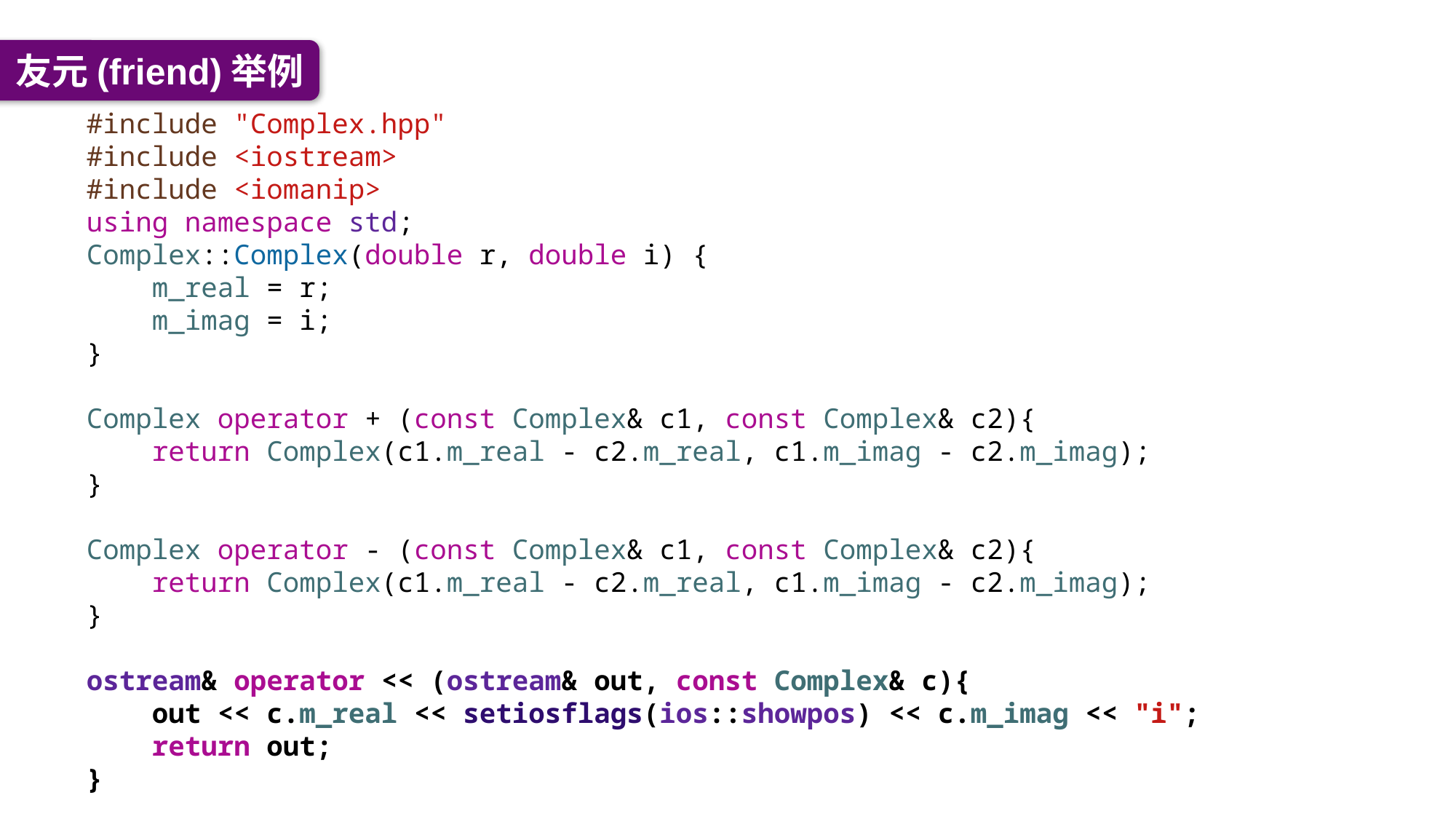

友元(friend)举例
#include "Complex.hpp"
#include <iostream>
#include <iomanip>
using namespace std;
Complex::Complex(double r, double i) {
    m_real = r;
    m_imag = i;
}

Complex operator + (const Complex& c1, const Complex& c2){
    return Complex(c1.m_real - c2.m_real, c1.m_imag - c2.m_imag);
}

Complex operator - (const Complex& c1, const Complex& c2){
    return Complex(c1.m_real - c2.m_real, c1.m_imag - c2.m_imag);
}

ostream& operator << (ostream& out, const Complex& c){
    out << c.m_real << setiosflags(ios::showpos) << c.m_imag << "i";
    return out;
}
14